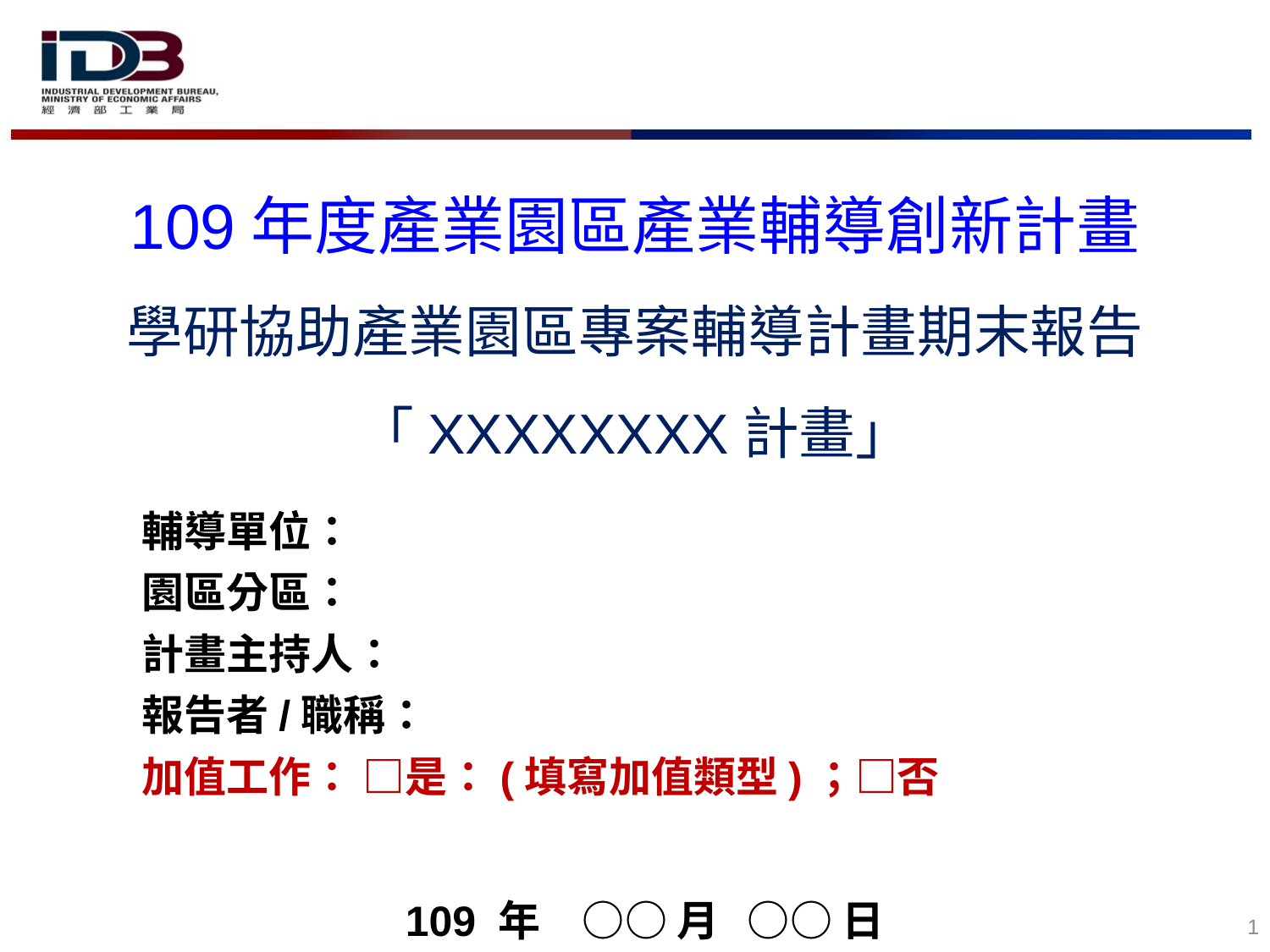

# 109年度產業園區產業輔導創新計畫 學研協助產業園區專案輔導計畫期末報告 「XXXXXXXX計畫」
輔導單位：
園區分區：
計畫主持人：
報告者/職稱：
加值工作： □是：(填寫加值類型)；□否

109 年　○○ 月   ○○ 日
1